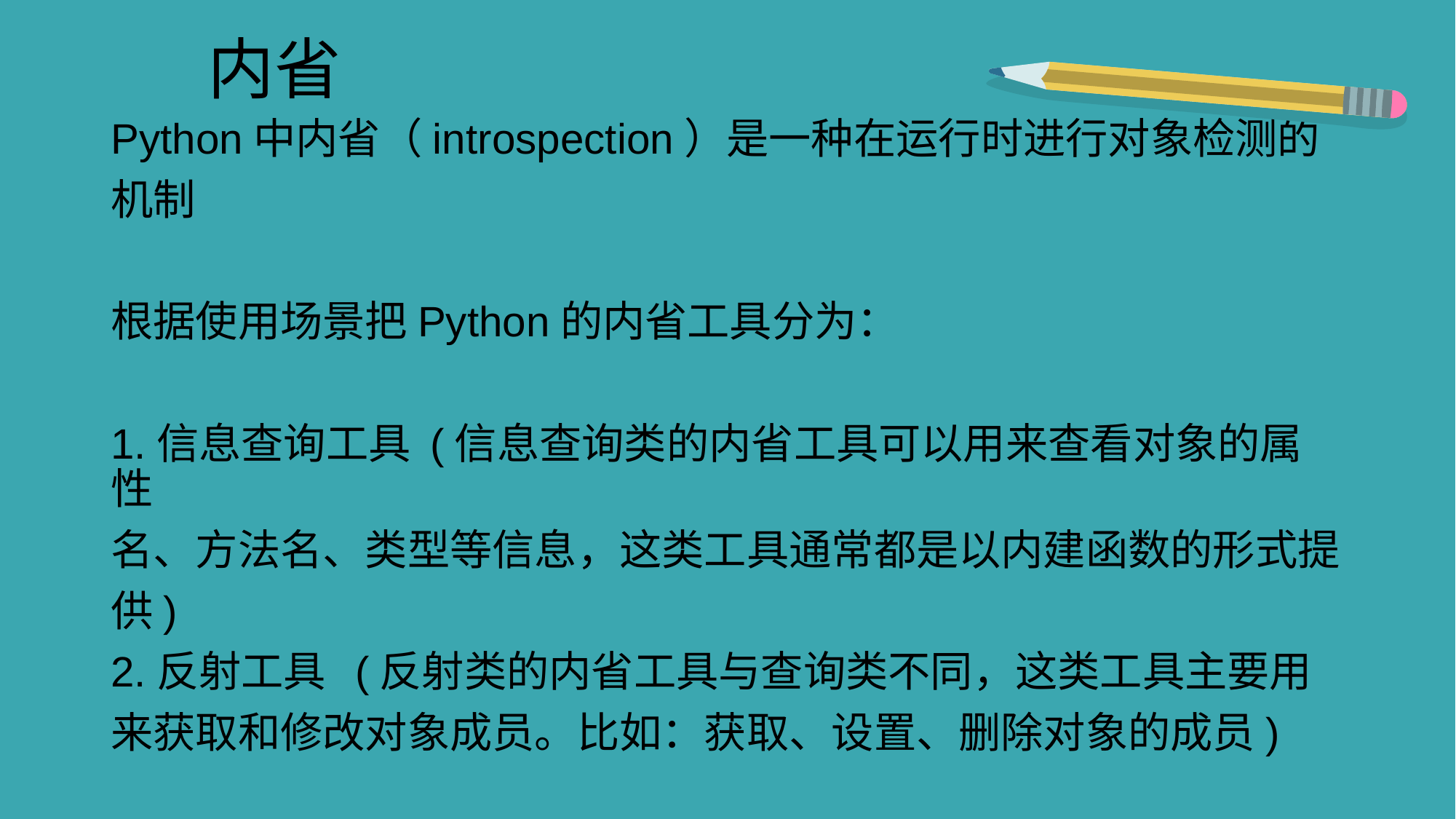

# 内省

Python中内省（introspection）是一种在运行时进行对象检测的
机制

根据使用场景把Python的内省工具分为：

1.信息查询工具 (信息查询类的内省工具可以用来查看对象的属性
名、方法名、类型等信息，这类工具通常都是以内建函数的形式提
供)
2.反射工具  (反射类的内省工具与查询类不同，这类工具主要用
来获取和修改对象成员。比如：获取、设置、删除对象的成员)